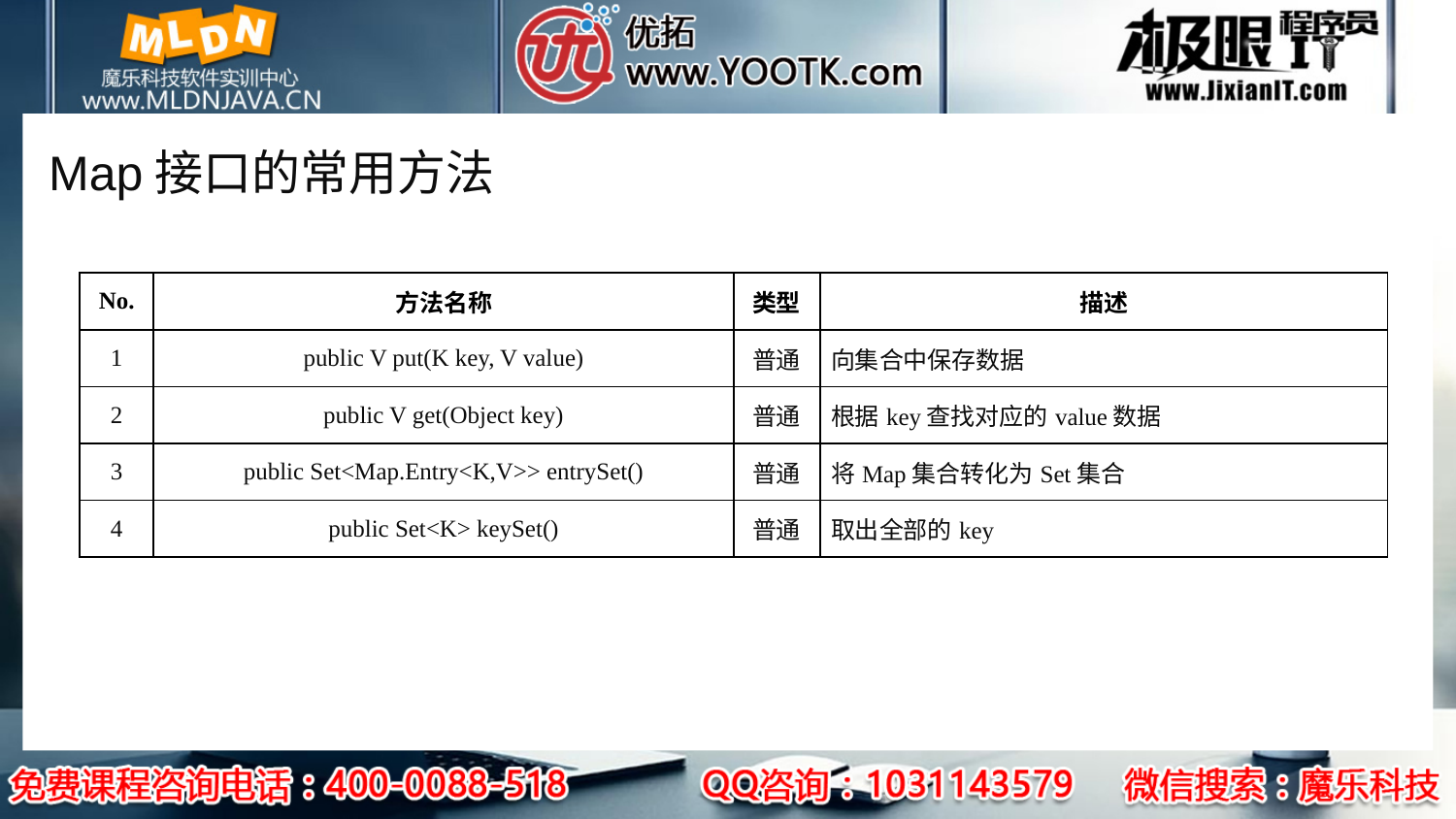

# Map接口的常用方法
| No. | 方法名称 | 类型 | 描述 |
| --- | --- | --- | --- |
| 1 | public V put(K key, V value) | 普通 | 向集合中保存数据 |
| 2 | public V get(Object key) | 普通 | 根据key查找对应的value数据 |
| 3 | public Set<Map.Entry<K,V>> entrySet() | 普通 | 将Map集合转化为Set集合 |
| 4 | public Set<K> keySet() | 普通 | 取出全部的key |